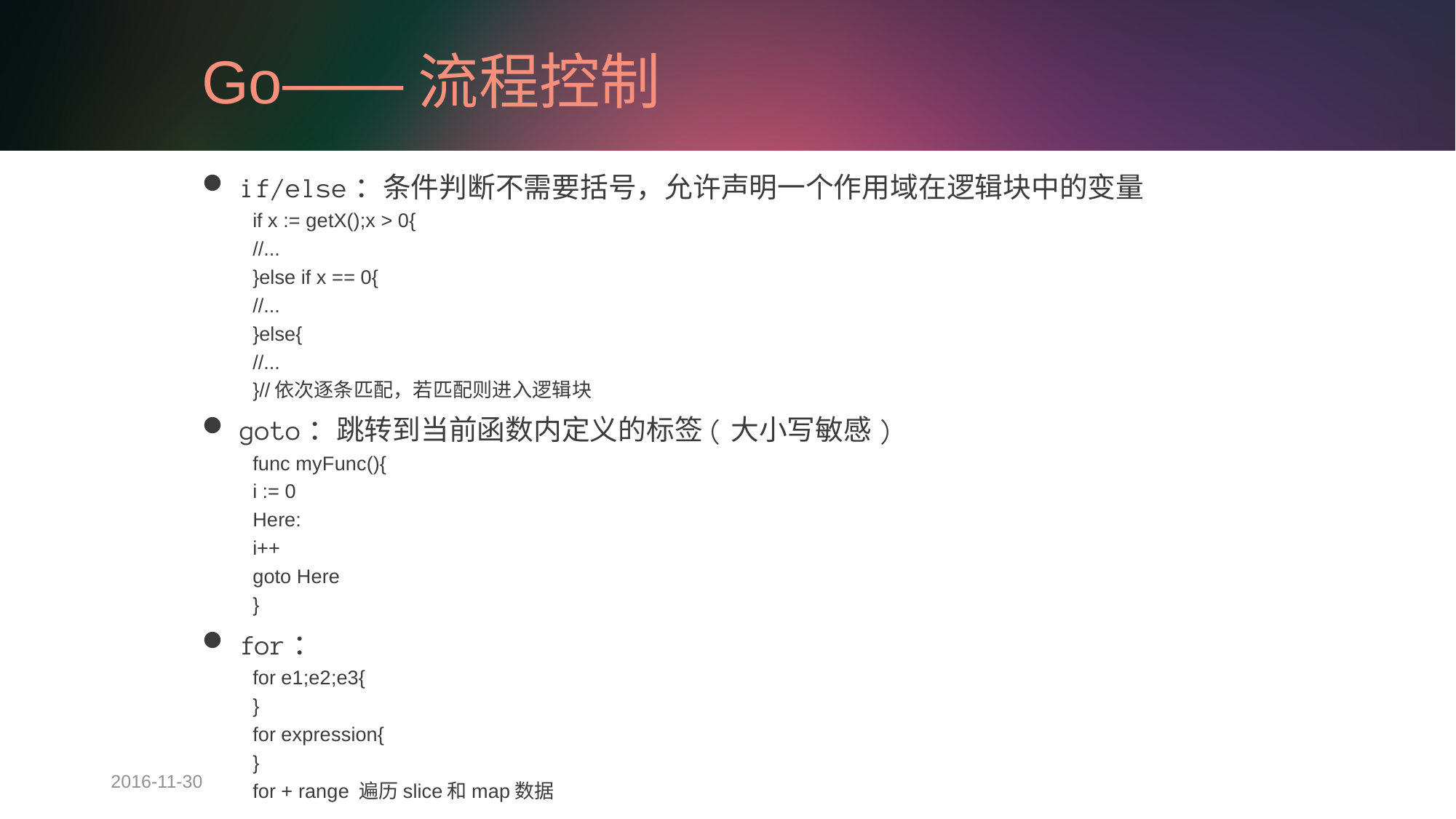

# Go——流程控制
if/else：条件判断不需要括号，允许声明一个作用域在逻辑块中的变量
if x := getX();x > 0{
	//...
}else if x == 0{
	//...
}else{
	//...
}//依次逐条匹配，若匹配则进入逻辑块
goto：跳转到当前函数内定义的标签(大小写敏感)
func myFunc(){
	i := 0
Here:
	i++
	goto Here
}
for：
for e1;e2;e3{
}
for expression{
}
for + range 遍历slice和map数据
2016-11-30
16